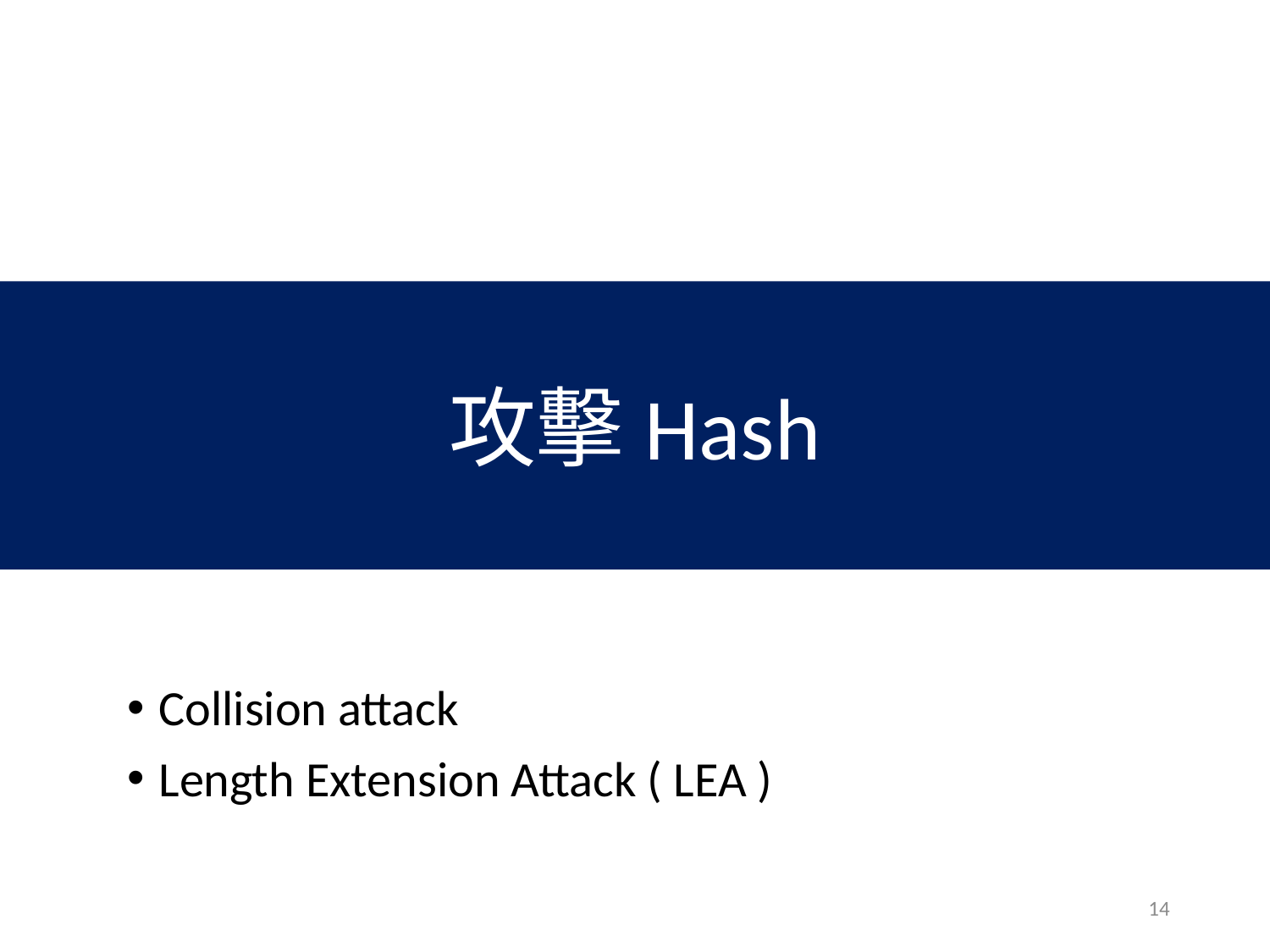

攻擊Hash
Collision attack
Length Extension Attack ( LEA )

14